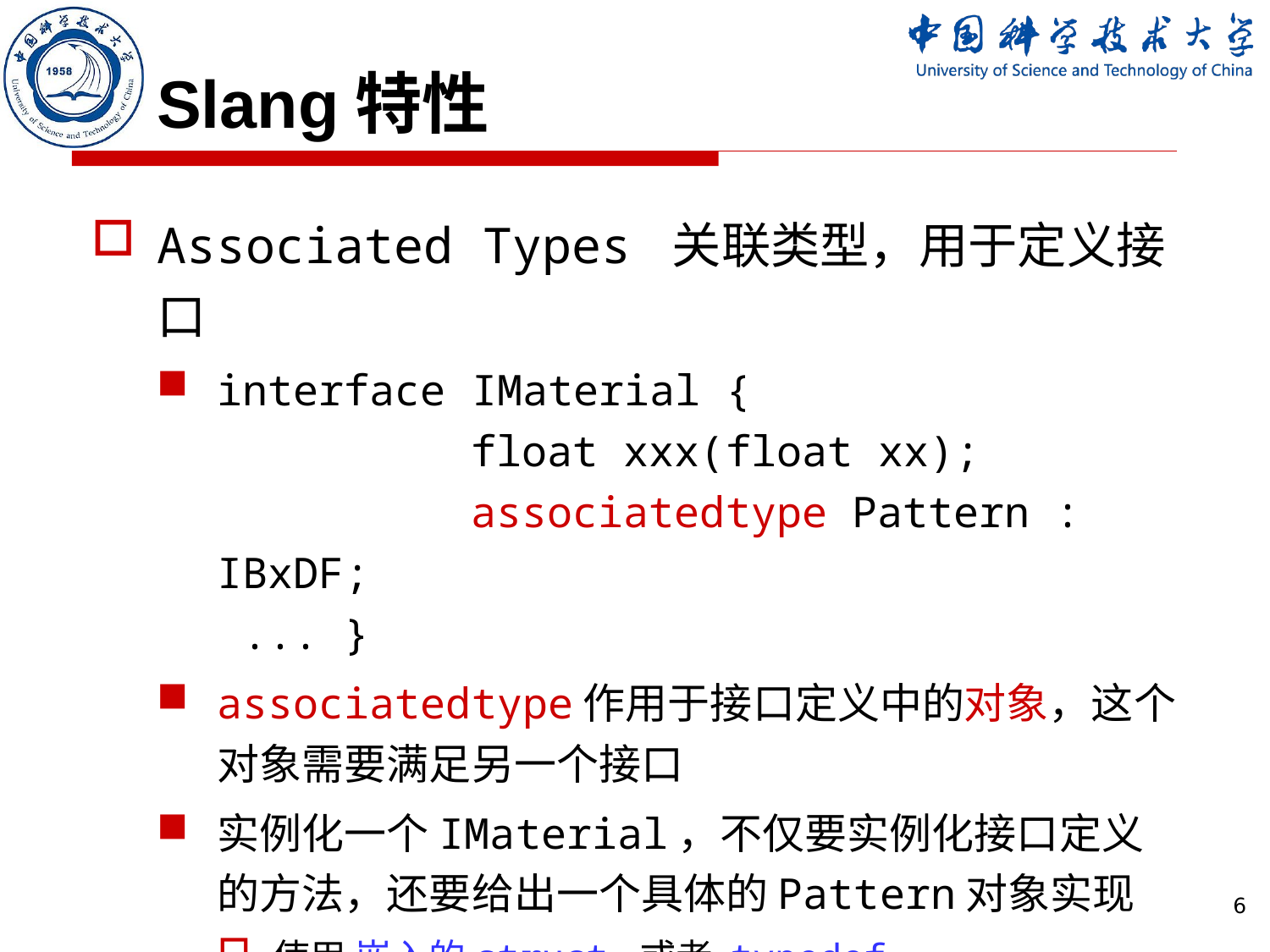

# Slang特性
Associated Types 关联类型，用于定义接口
interface IMaterial {
		float xxx(float xx);
		associatedtype Pattern : IBxDF;
 ... }
associatedtype作用于接口定义中的对象，这个对象需要满足另一个接口
实例化一个IMaterial，不仅要实例化接口定义的方法，还要给出一个具体的Pattern对象实现
使用 嵌入的struct 或者 typedef

6